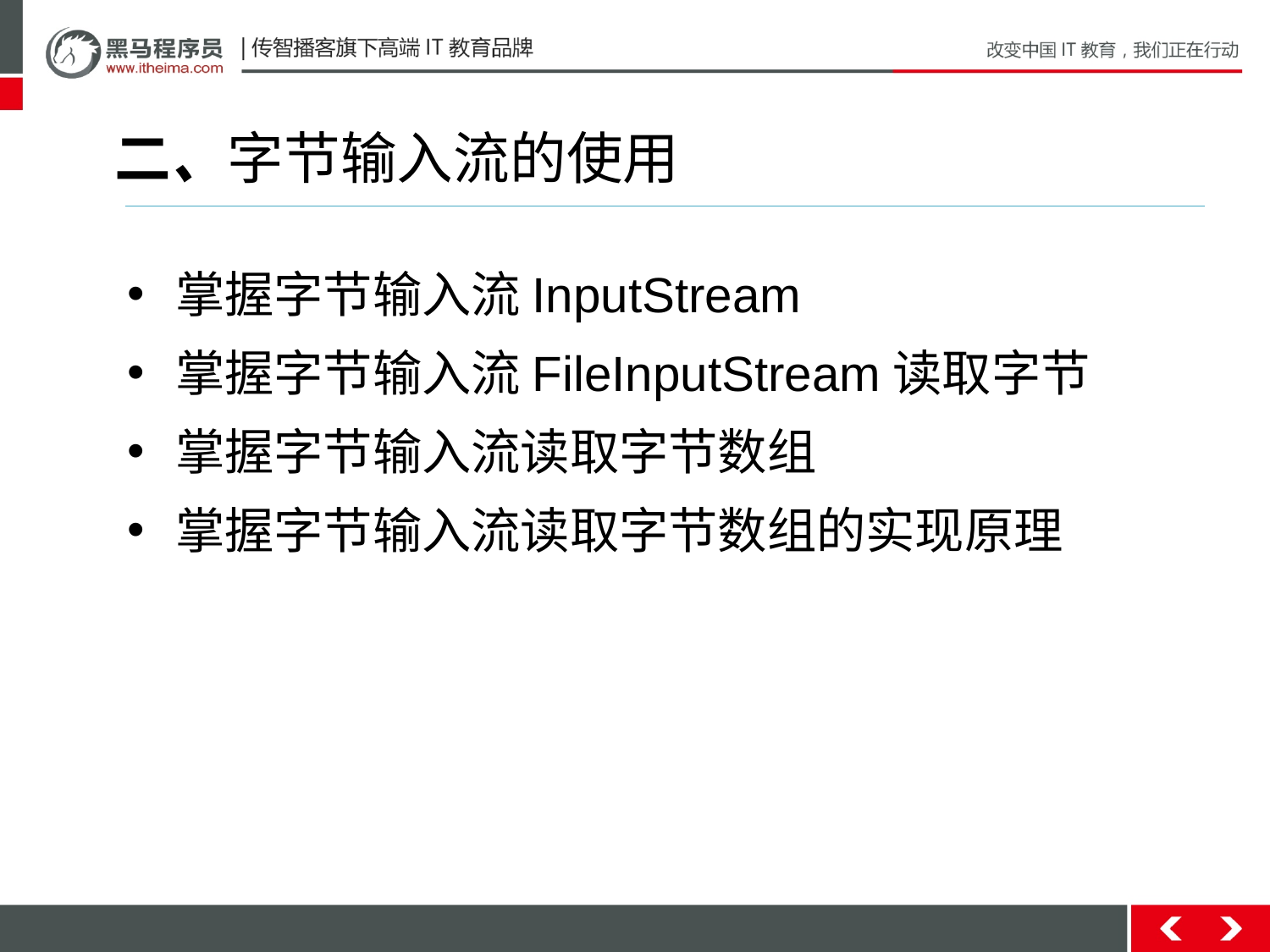

二、字节输入流的使用
掌握字节输入流InputStream
掌握字节输入流FileInputStream读取字节
掌握字节输入流读取字节数组
掌握字节输入流读取字节数组的实现原理